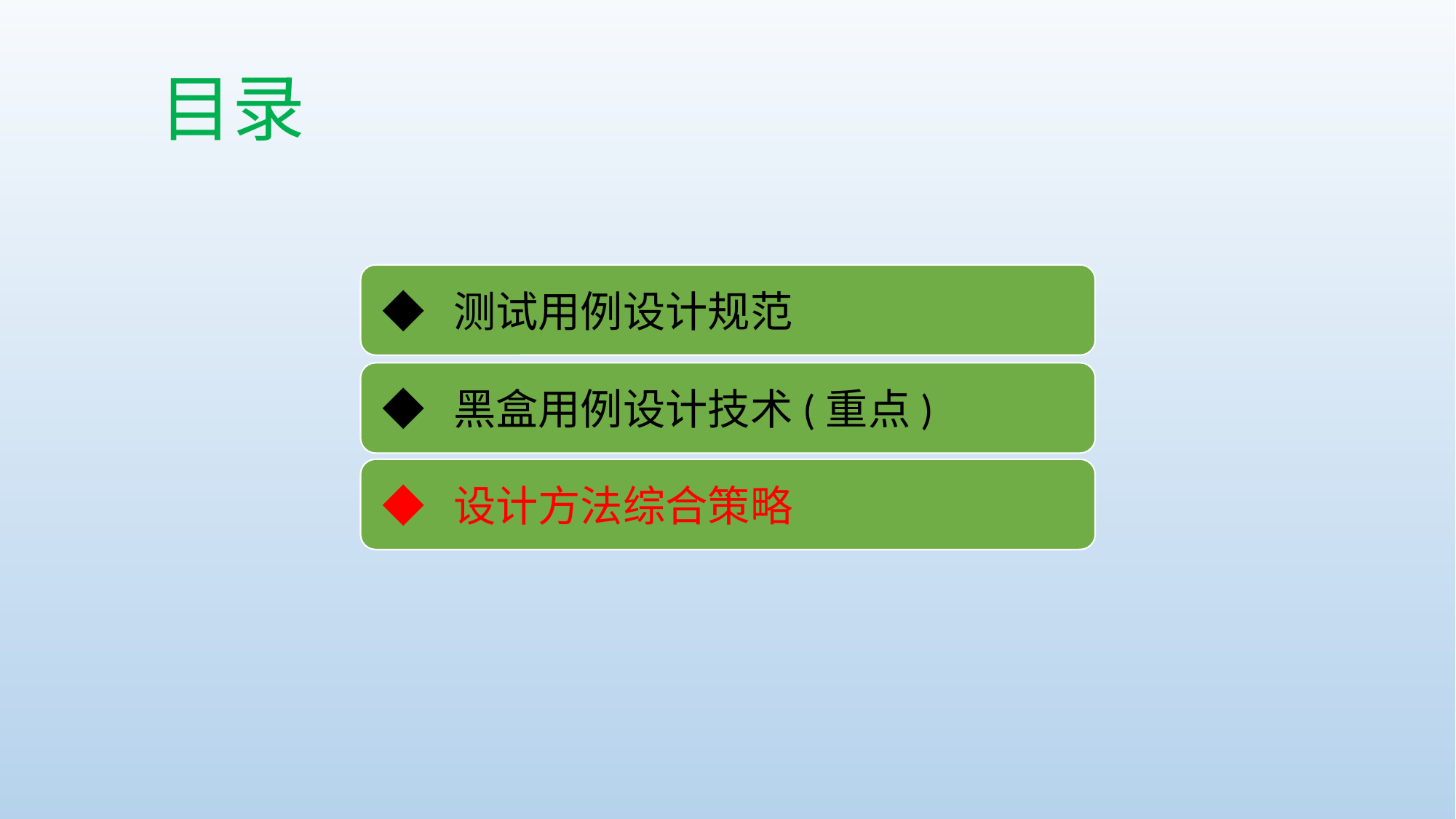

# 目录
◆  测试用例设计规范
◆  黑盒用例设计技术(重点)
◆  设计方法综合策略